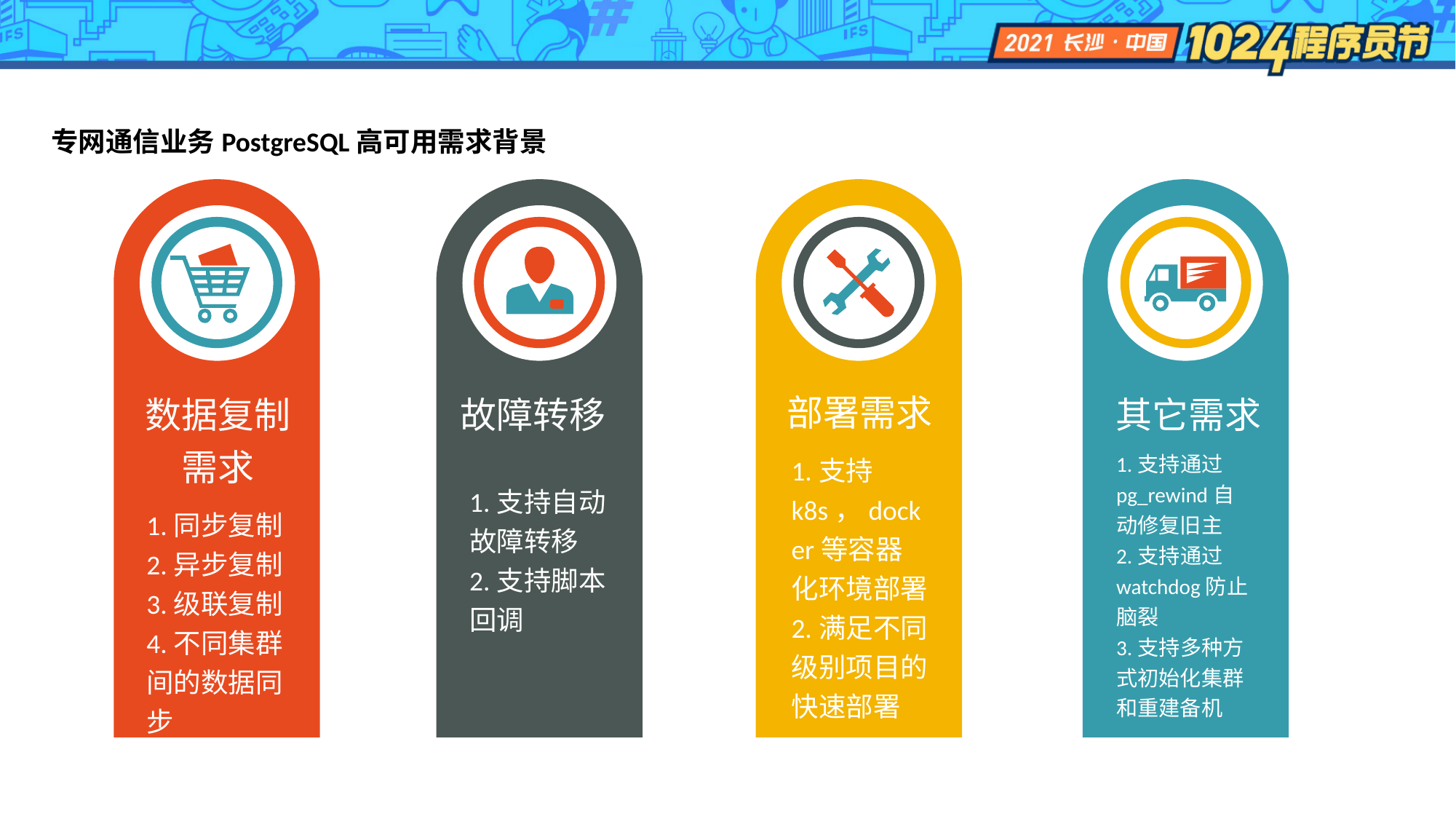

专网通信业务PostgreSQL高可用需求背景

部署需求
数据复制
需求
故障转移
其它需求
1.支持通过pg_rewind自动修复旧主
2.支持通过watchdog防止脑裂
3.支持多种方式初始化集群和重建备机
1.支持k8s，docker等容器化环境部署
2.满足不同级别项目的快速部署

1.支持自动故障转移
2.支持脚本回调

1.同步复制
2.异步复制
3.级联复制
4.不同集群间的数据同步